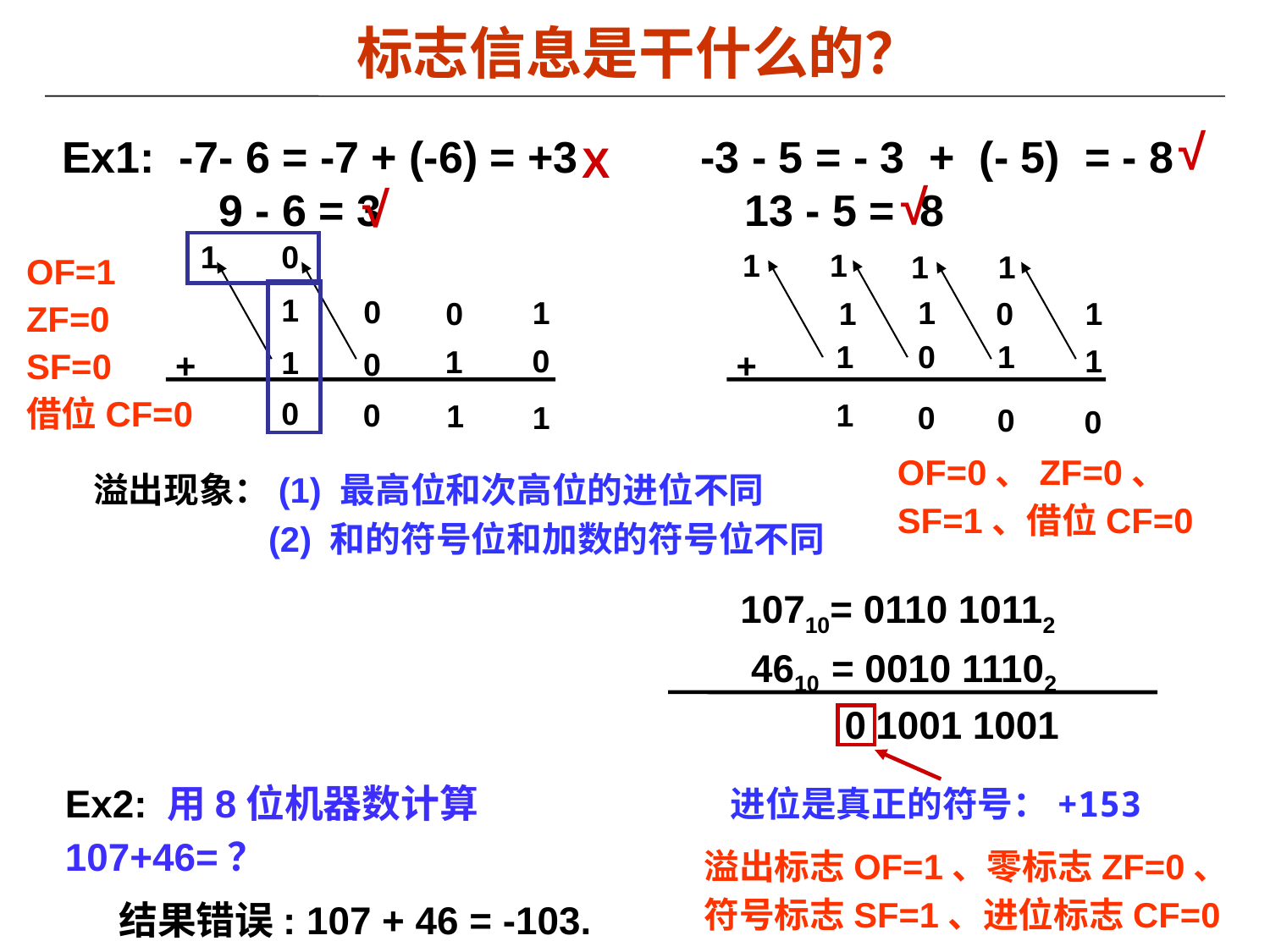

标志信息是干什么的？
√
Ex1:  -7- 6 = -7 + (-6) = +3          -3 - 5 = - 3  +  (- 5)  = - 8
          9 - 6 = 3 			13 - 5 =  8
X
√
√
1
0

1
1

1
1

OF=1
ZF=0
SF=0
借位CF=0

1
0
1
1
1
1
0
0
0
1
1
0
1
1
+
1
+
0

0
0
1
1
1
0
0
0
OF=0、ZF=0、
SF=1、借位CF=0
溢出现象：(1) 最高位和次高位的进位不同
                  (2) 和的符号位和加数的符号位不同
10710= 0110 10112
 4610  = 0010 11102

        0 1001 1001

进位是真正的符号：+153
Ex2: 用8位机器数计算107+46=？
     结果错误: 107 + 46 = -103.
溢出标志OF=1、零标志ZF=0、
符号标志SF=1、进位标志CF=0